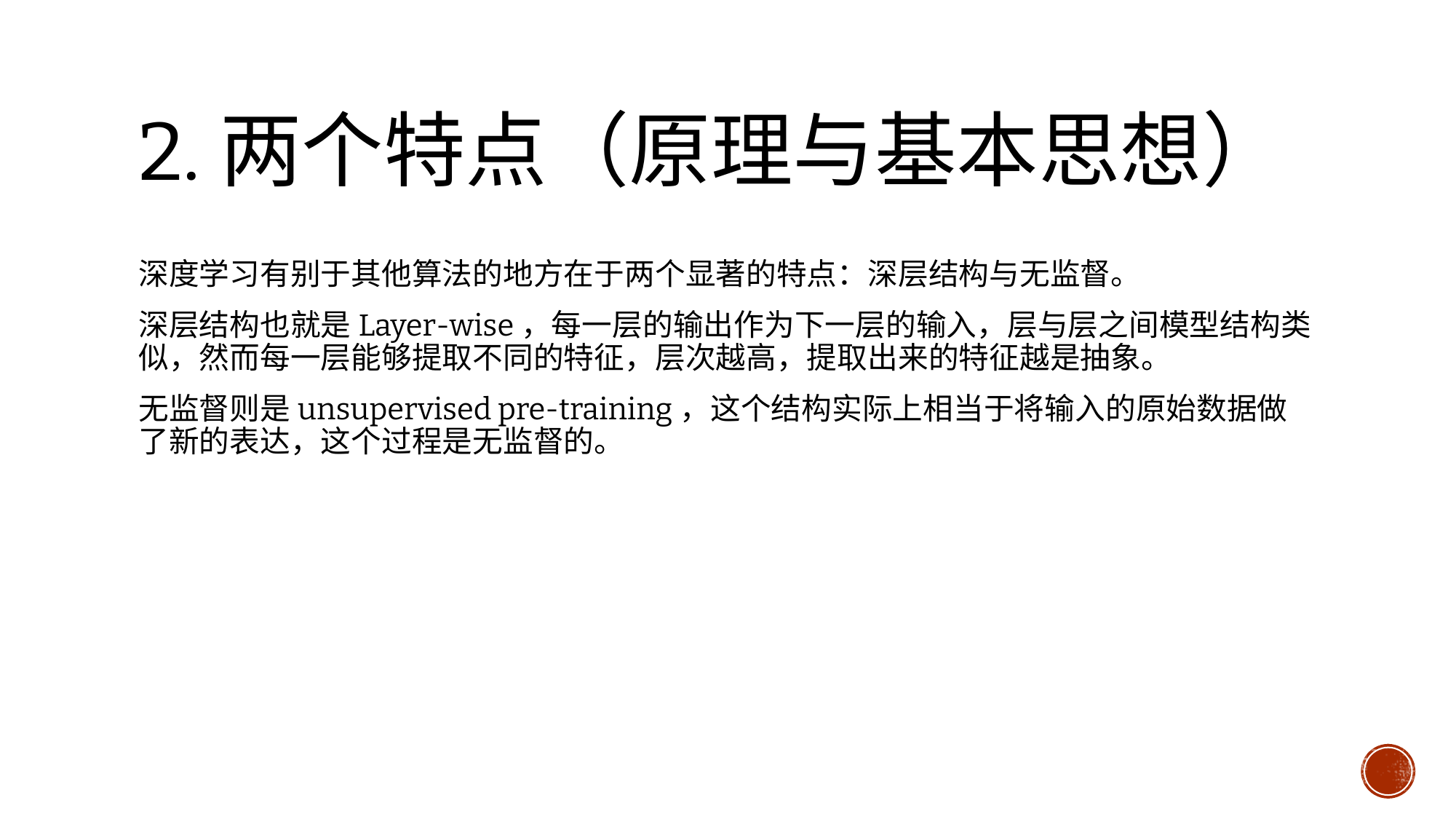

# 2.两个特点（原理与基本思想）
深度学习有别于其他算法的地方在于两个显著的特点：深层结构与无监督。
深层结构也就是Layer-wise，每一层的输出作为下一层的输入，层与层之间模型结构类似，然而每一层能够提取不同的特征，层次越高，提取出来的特征越是抽象。
无监督则是unsupervised pre-training，这个结构实际上相当于将输入的原始数据做了新的表达，这个过程是无监督的。